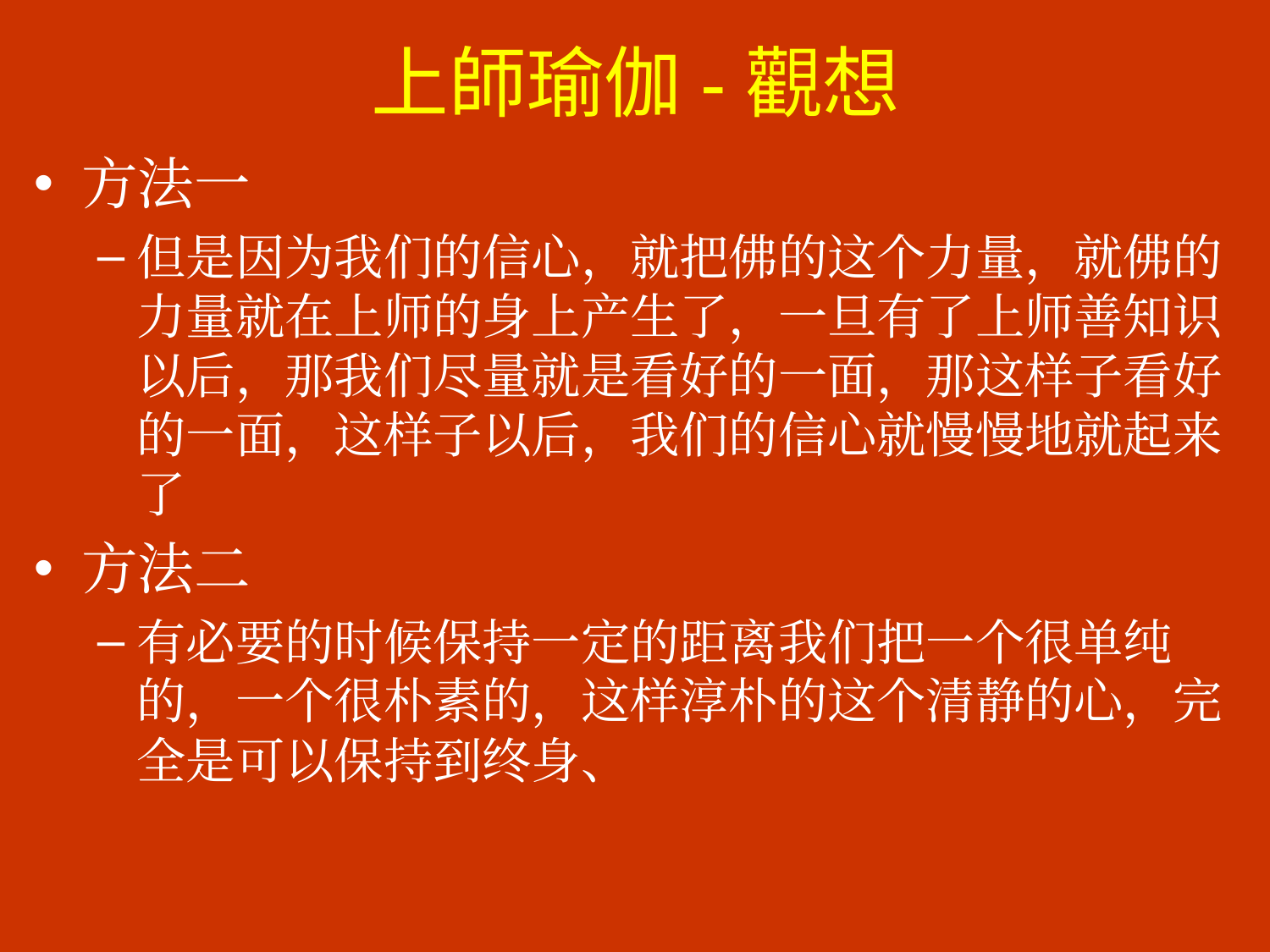

# 上師瑜伽-觀想
方法一
但是因为我们的信心，就把佛的这个力量，就佛的力量就在上师的身上产生了，一旦有了上师善知识以后，那我们尽量就是看好的一面，那这样子看好的一面，这样子以后，我们的信心就慢慢地就起来了
方法二
有必要的时候保持一定的距离我们把一个很单纯的，一个很朴素的，这样淳朴的这个清静的心，完全是可以保持到终身、